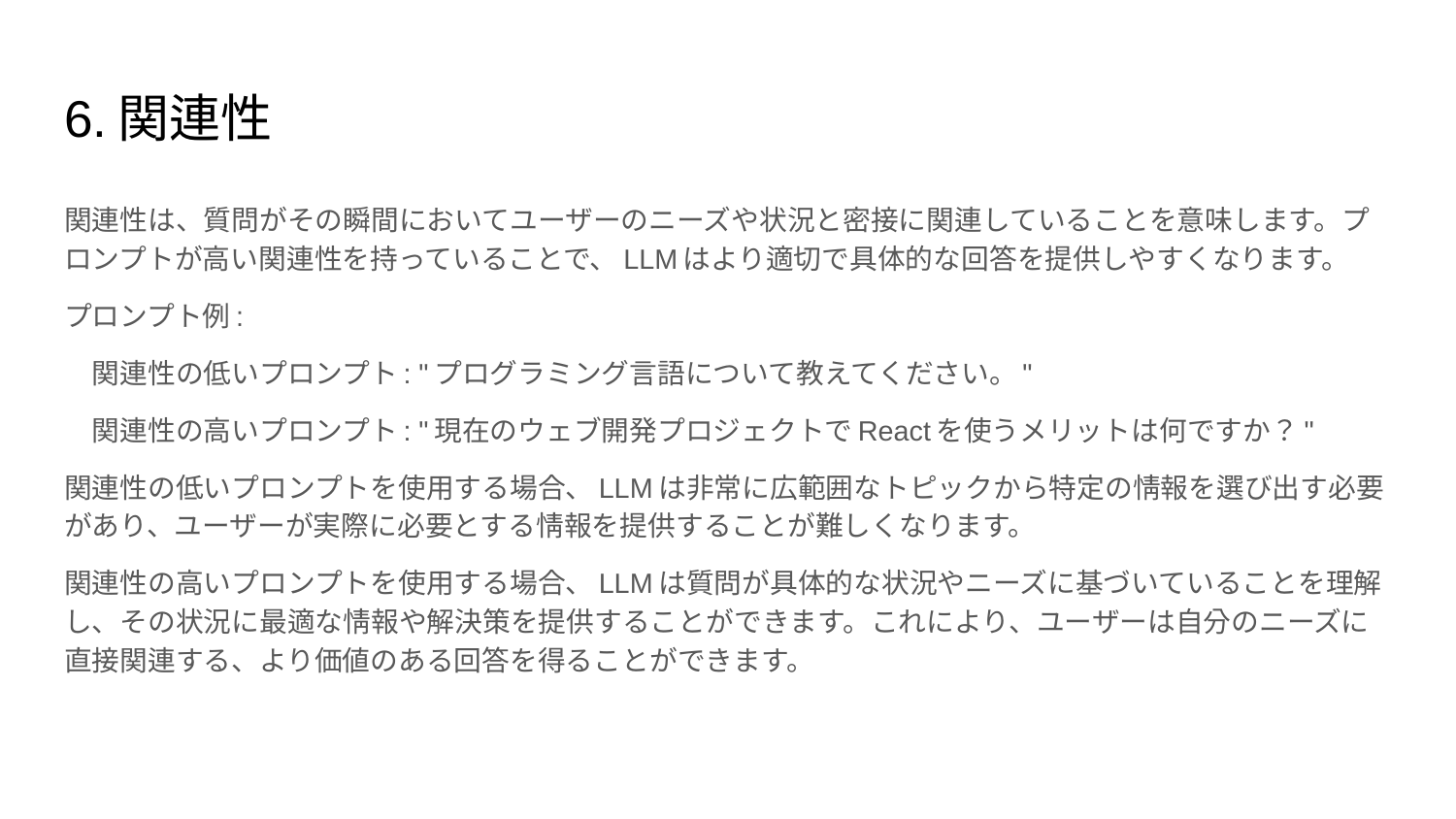

# 6.関連性
関連性は、質問がその瞬間においてユーザーのニーズや状況と密接に関連していることを意味します。プロンプトが高い関連性を持っていることで、LLMはより適切で具体的な回答を提供しやすくなります。
プロンプト例:
　関連性の低いプロンプト: "プログラミング言語について教えてください。"
　関連性の高いプロンプト: "現在のウェブ開発プロジェクトでReactを使うメリットは何ですか？"
関連性の低いプロンプトを使用する場合、LLMは非常に広範囲なトピックから特定の情報を選び出す必要があり、ユーザーが実際に必要とする情報を提供することが難しくなります。
関連性の高いプロンプトを使用する場合、LLMは質問が具体的な状況やニーズに基づいていることを理解し、その状況に最適な情報や解決策を提供することができます。これにより、ユーザーは自分のニーズに直接関連する、より価値のある回答を得ることができます。